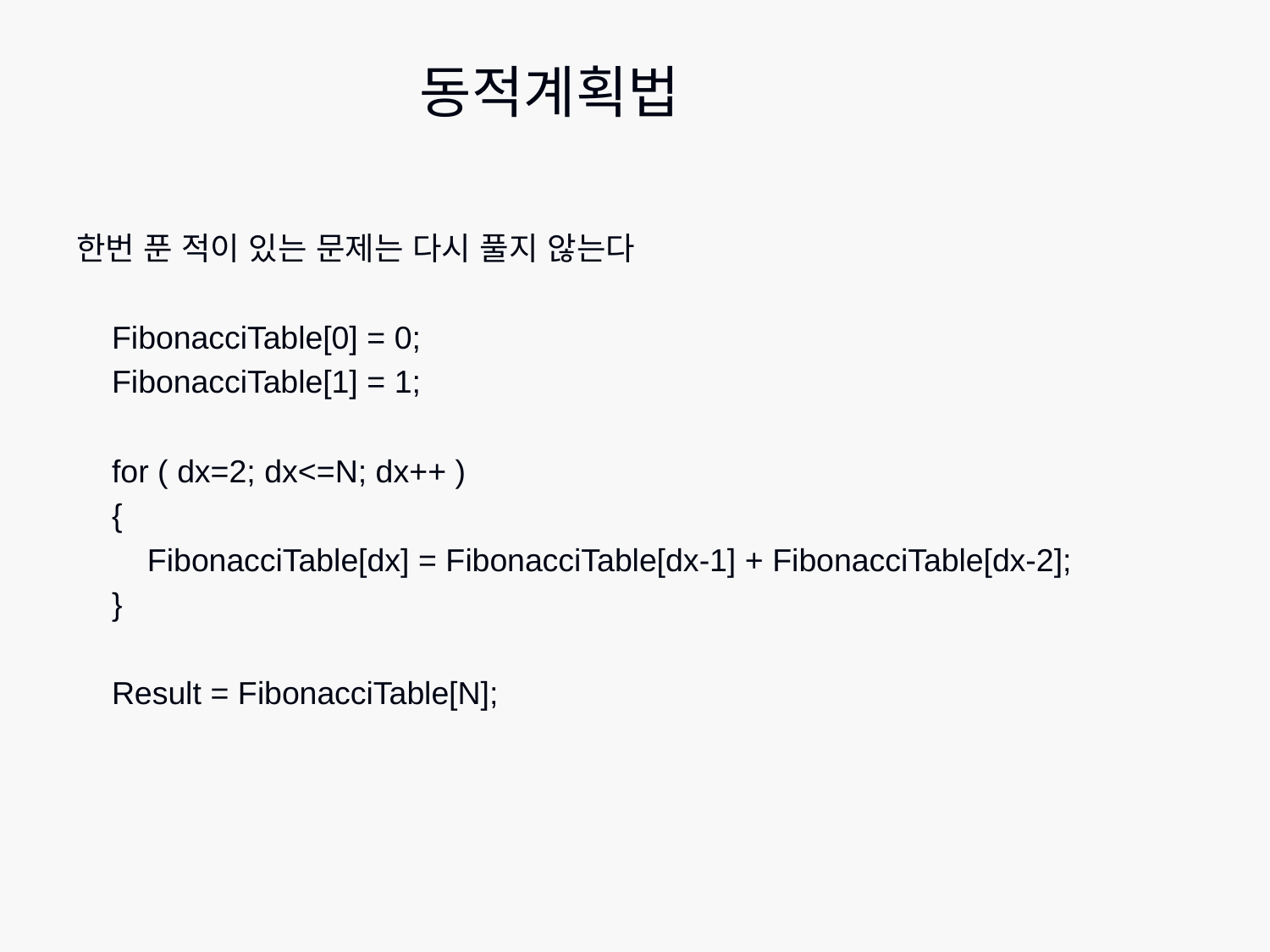

# 동적계획법
한번 푼 적이 있는 문제는 다시 풀지 않는다

    FibonacciTable[0] = 0;
    FibonacciTable[1] = 1;

    for ( dx=2; dx<=N; dx++ )
    {
        FibonacciTable[dx] = FibonacciTable[dx-1] + FibonacciTable[dx-2];
    }

    Result = FibonacciTable[N];